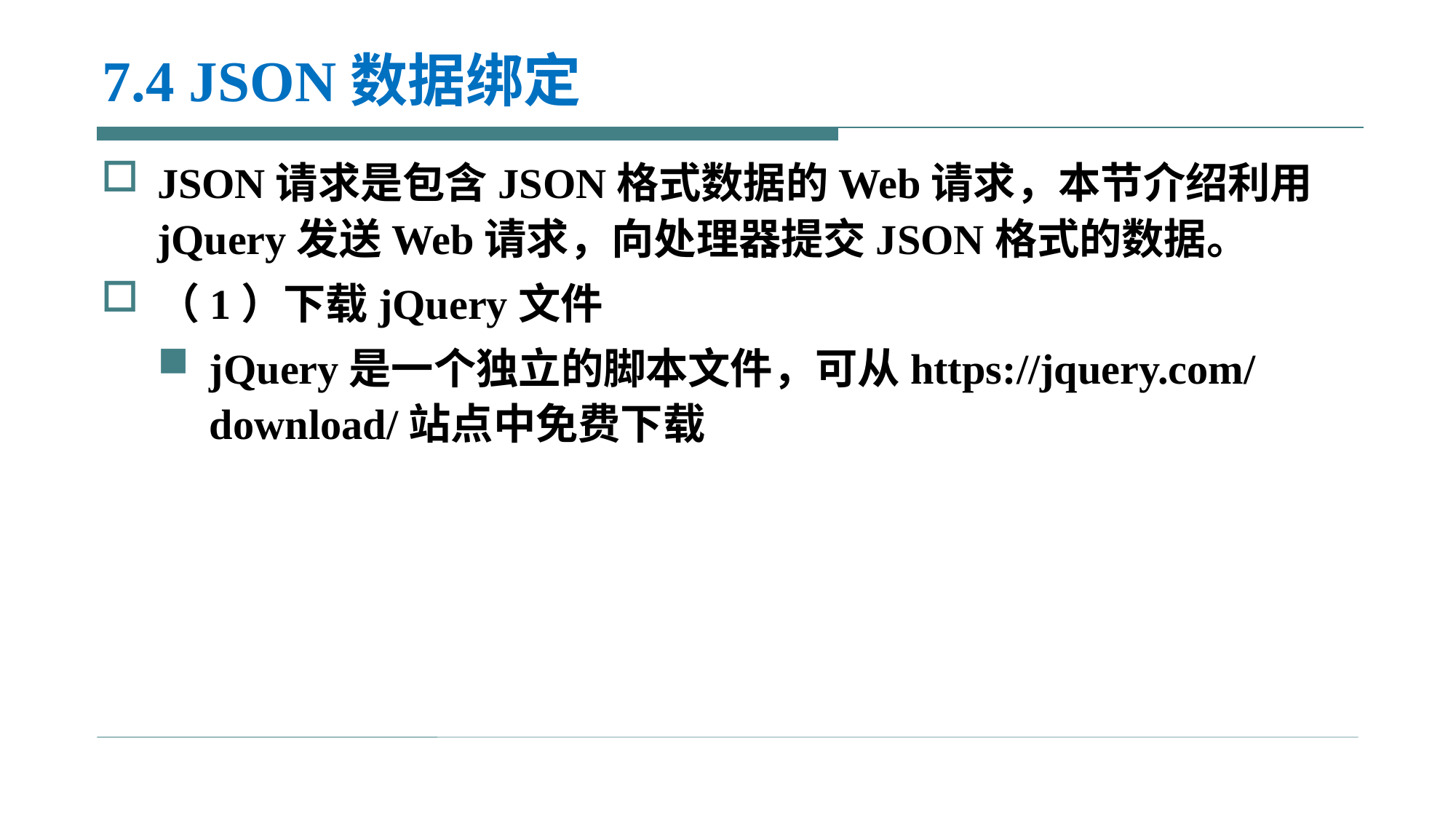

# 7.4 JSON数据绑定
JSON请求是包含JSON格式数据的Web请求，本节介绍利用jQuery发送Web请求，向处理器提交JSON格式的数据。
（1）下载jQuery文件
jQuery是一个独立的脚本文件，可从https://jquery.com/download/站点中免费下载
19